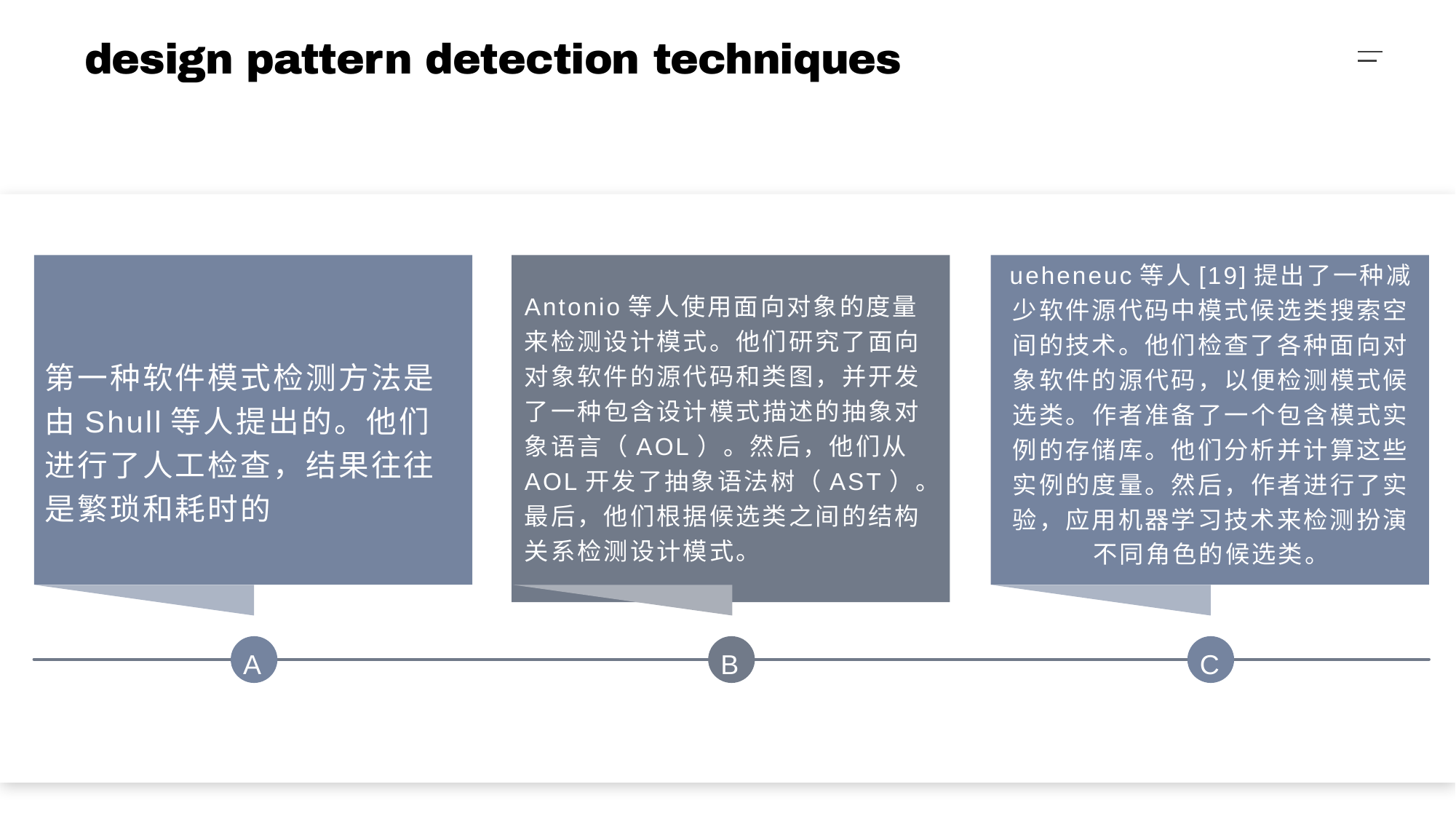

design pattern detection techniques

ueheneuc等人[19]提出了一种减少软件源代码中模式候选类搜索空间的技术。他们检查了各种面向对象软件的源代码，以便检测模式候选类。作者准备了一个包含模式实例的存储库。他们分析并计算这些实例的度量。然后，作者进行了实验，应用机器学习技术来检测扮演不同角色的候选类。
Antonio等人使用面向对象的度量来检测设计模式。他们研究了面向对象软件的源代码和类图，并开发了一种包含设计模式描述的抽象对象语言（AOL）。然后，他们从AOL开发了抽象语法树（AST）。最后，他们根据候选类之间的结构关系检测设计模式。
第一种软件模式检测方法是由Shull等人提出的。他们进行了人工检查，结果往往是繁琐和耗时的

A
B
C